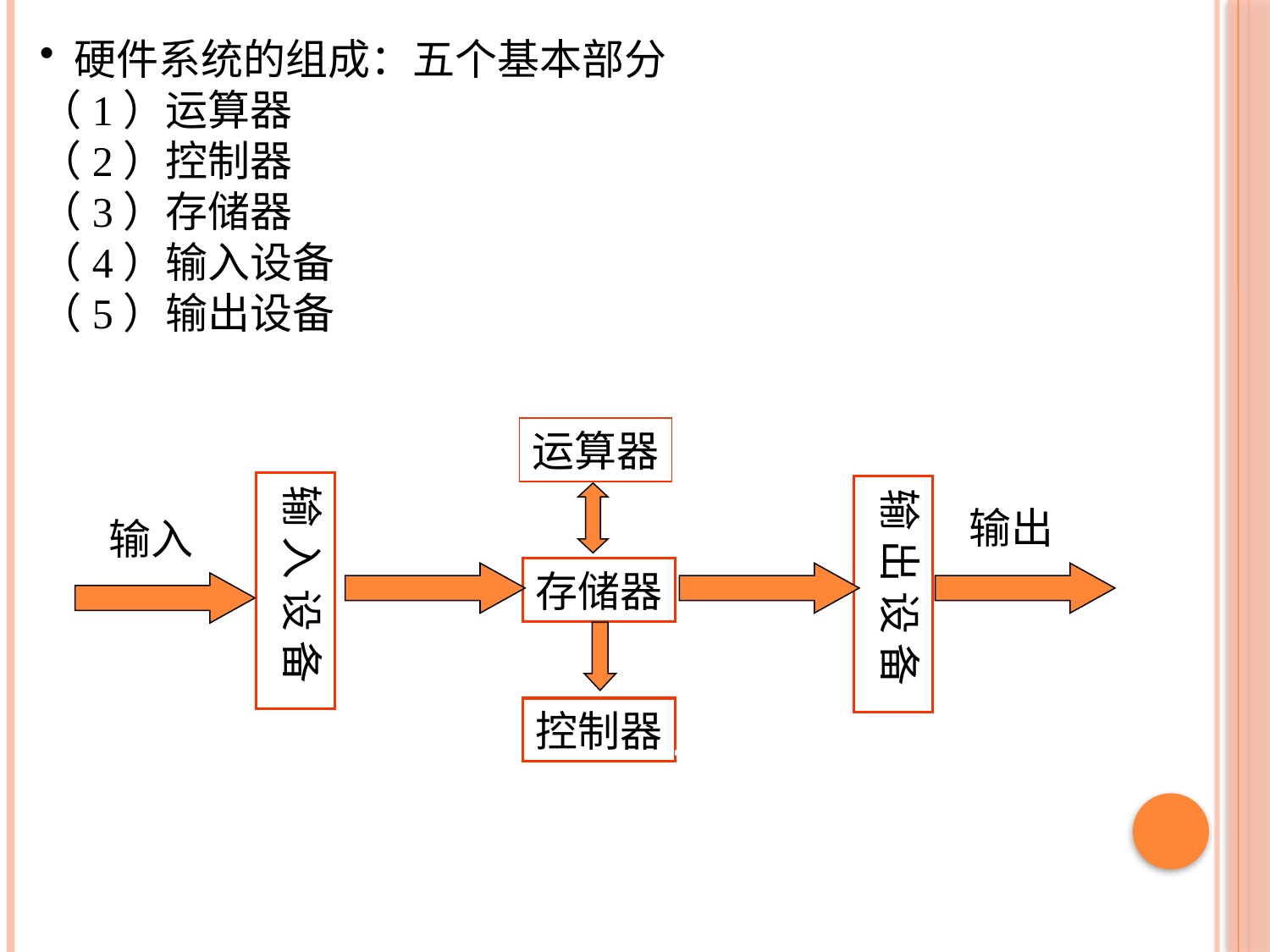

硬件系统的组成：五个基本部分
（1）运算器
（2）控制器
（3）存储器
（4）输入设备
（5）输出设备
运算器

输 入 设 备
输 出 设 备

输出
输入
存储器

控制器